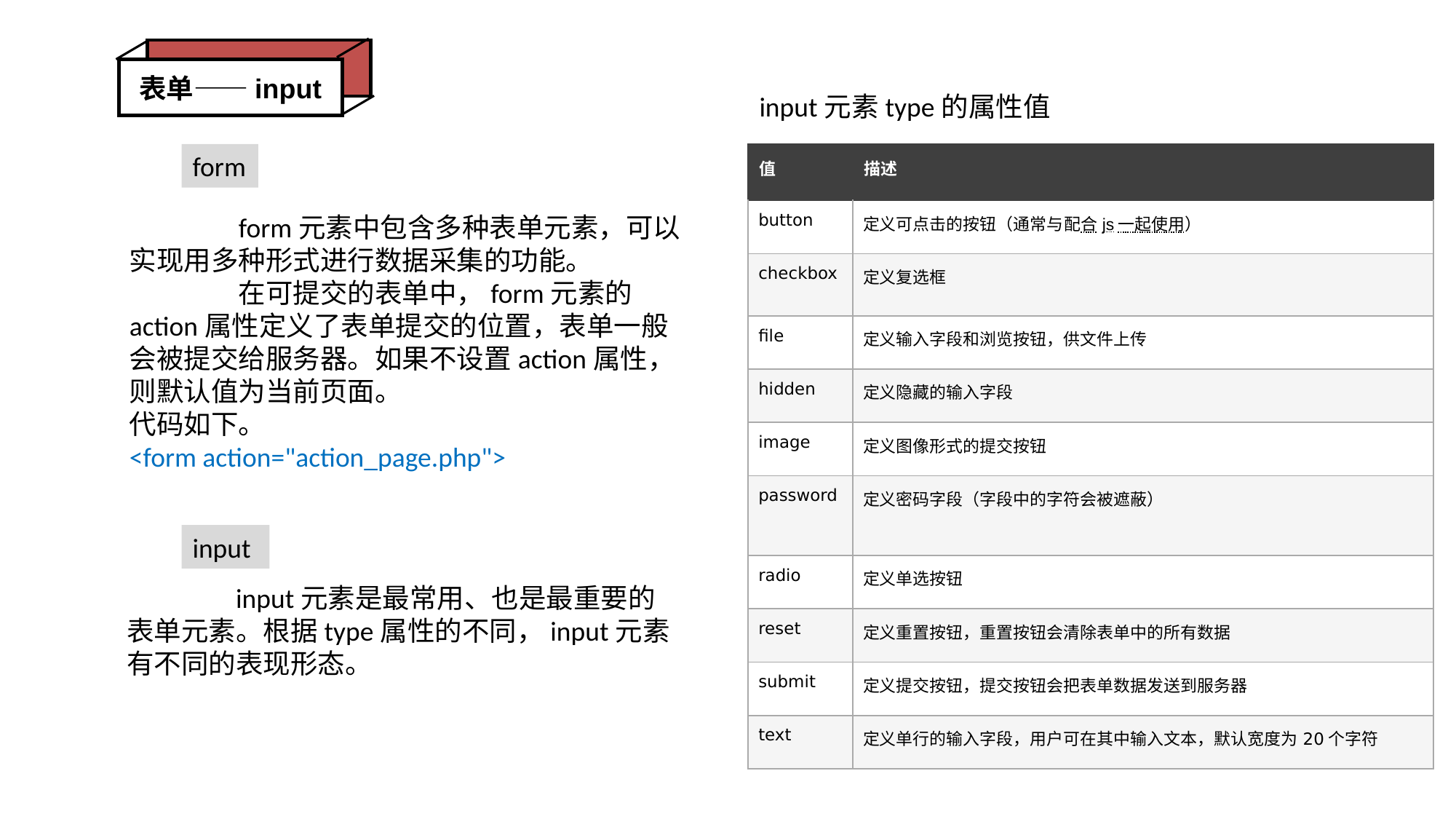

表单——input
input元素type的属性值
form
| 值 | 描述 |
| --- | --- |
| button | 定义可点击的按钮（通常与配合js一起使用） |
| checkbox | 定义复选框 |
| file | 定义输入字段和浏览按钮，供文件上传 |
| hidden | 定义隐藏的输入字段 |
| image | 定义图像形式的提交按钮 |
| password | 定义密码字段（字段中的字符会被遮蔽） |
| radio | 定义单选按钮 |
| reset | 定义重置按钮，重置按钮会清除表单中的所有数据 |
| submit | 定义提交按钮，提交按钮会把表单数据发送到服务器 |
| text | 定义单行的输入字段，用户可在其中输入文本，默认宽度为20个字符 |
	form元素中包含多种表单元素，可以实现用多种形式进行数据采集的功能。
	在可提交的表单中，form元素的action属性定义了表单提交的位置，表单一般会被提交给服务器。如果不设置action属性，则默认值为当前页面。
代码如下。
<form action="action_page.php">
input
	input元素是最常用、也是最重要的表单元素。根据type属性的不同，input元素有不同的表现形态。